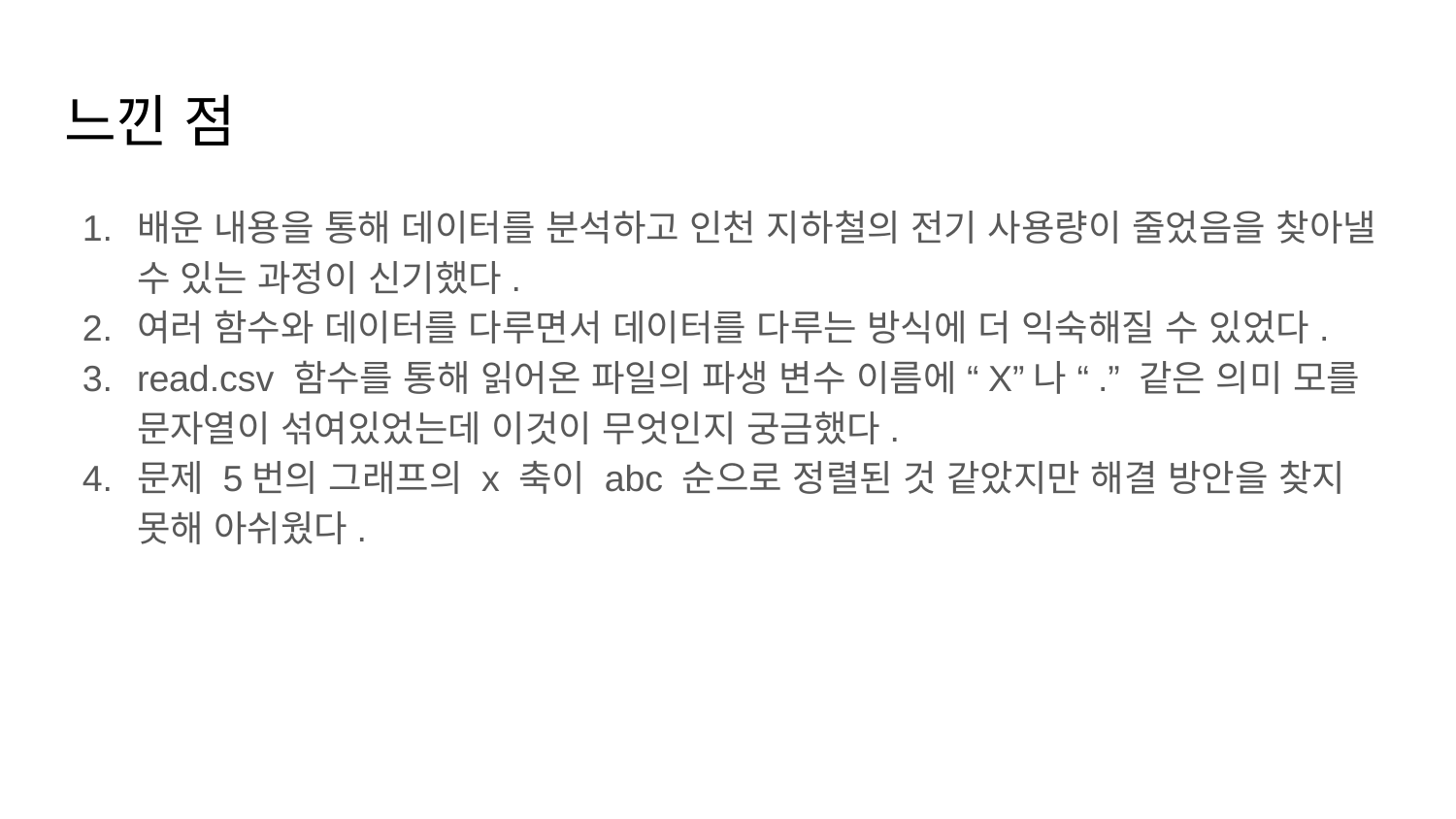

# 느낀 점
배운 내용을 통해 데이터를 분석하고 인천 지하철의 전기 사용량이 줄었음을 찾아낼 수 있는 과정이 신기했다.
여러 함수와 데이터를 다루면서 데이터를 다루는 방식에 더 익숙해질 수 있었다.
read.csv 함수를 통해 읽어온 파일의 파생 변수 이름에 “X”나 “.” 같은 의미 모를 문자열이 섞여있었는데 이것이 무엇인지 궁금했다.
문제 5번의 그래프의 x 축이 abc 순으로 정렬된 것 같았지만 해결 방안을 찾지 못해 아쉬웠다.